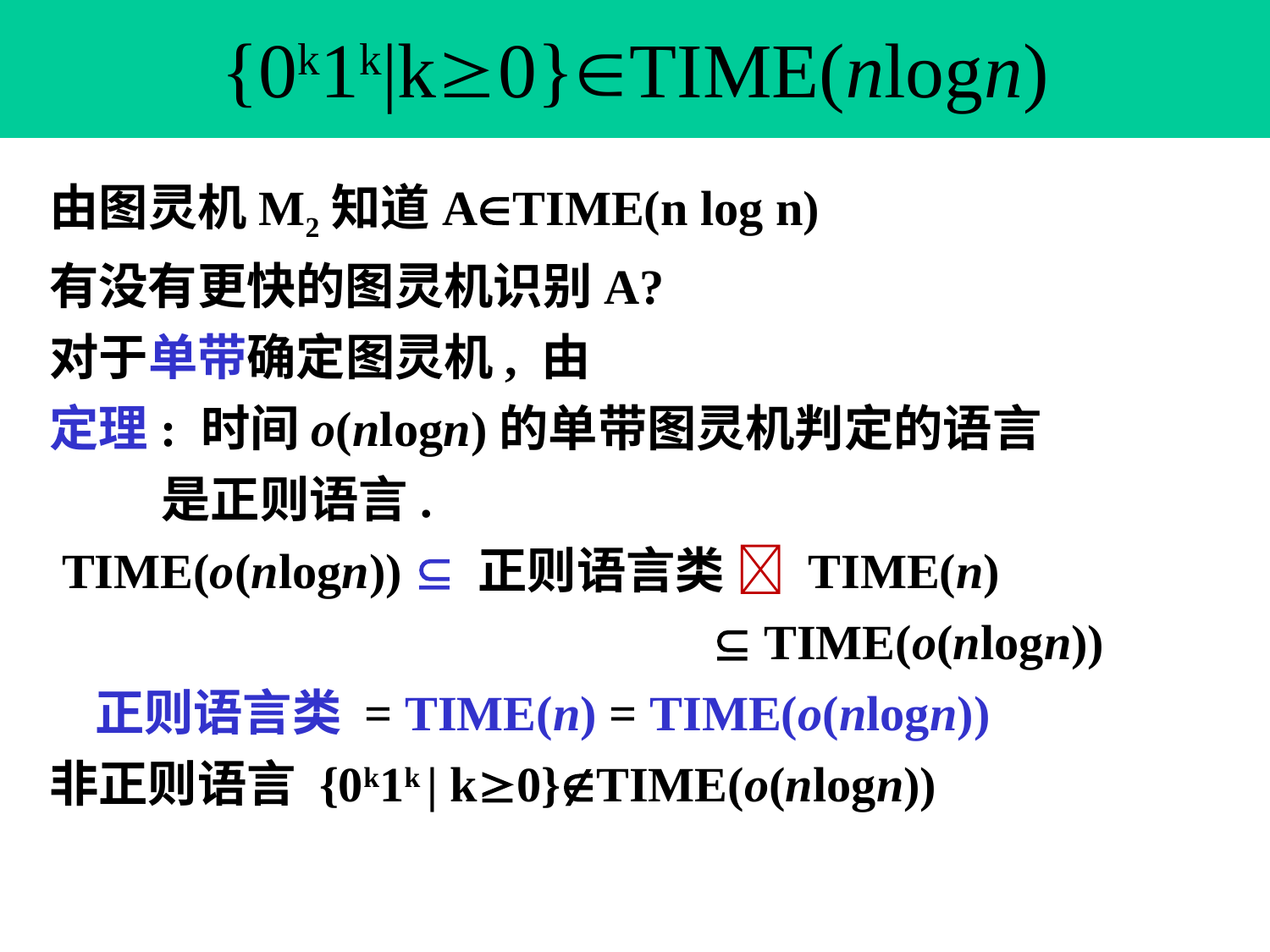

# {0k1k|k≥0}∈TIME(nlogn)
由图灵机M2知道A∈TIME(n log n)
有没有更快的图灵机识别A?
对于单带确定图灵机, 由
定理: 时间o(nlogn)的单带图灵机判定的语言
          是正则语言.
 TIME(o(nlogn)) ⊆ 正则语言类 ⊆ TIME(n)
                                                      ⊆ TIME(o(nlogn))
   正则语言类 = TIME(n) = TIME(o(nlogn))
非正则语言 {0k1k | k≥0}∉TIME(o(nlogn))